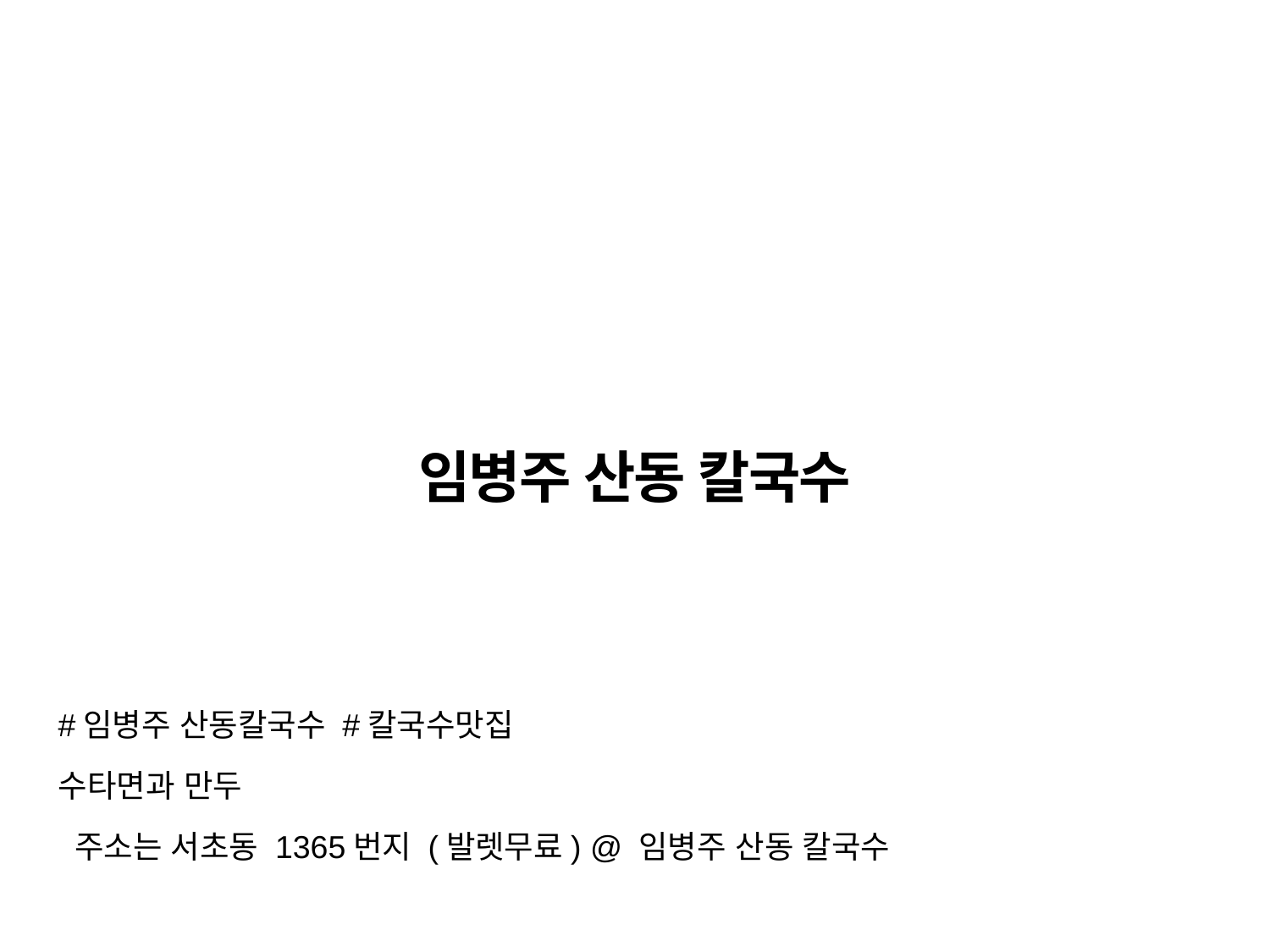

임병주 산동 칼국수
#임병주 산동칼국수 #칼국수맛집

수타면과 만두

 주소는 서초동 1365번지 (발렛무료) @ 임병주 산동 칼국수